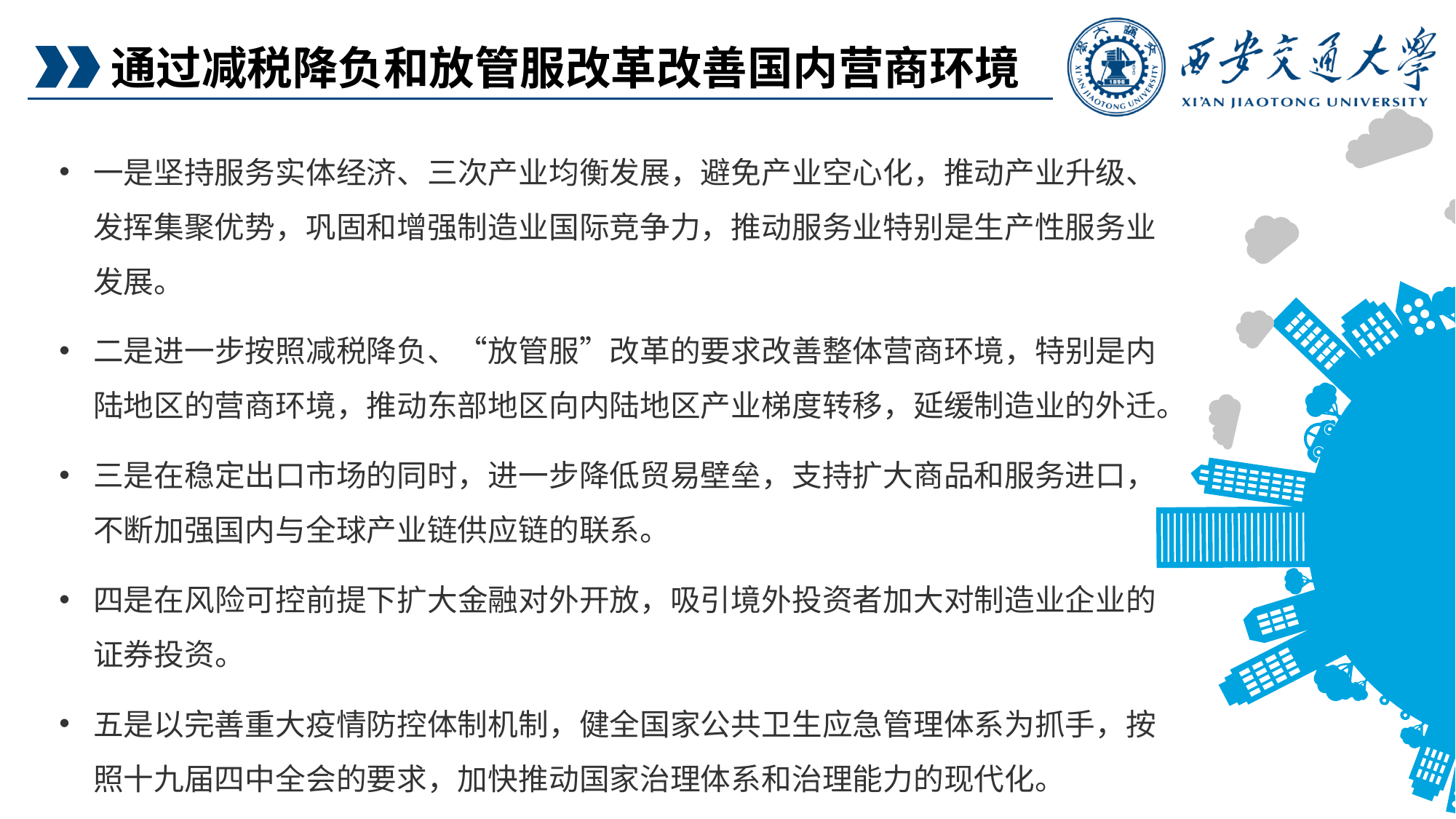

通过减税降负和放管服改革改善国内营商环境

。

一是坚持服务实体经济、三次产业均衡发展，避免产业空心化，推动产业升级、发挥集聚优势，巩固和增强制造业国际竞争力，推动服务业特别是生产性服务业发展。
二是进一步按照减税降负、“放管服”改革的要求改善整体营商环境，特别是内陆地区的营商环境，推动东部地区向内陆地区产业梯度转移，延缓制造业的外迁。
三是在稳定出口市场的同时，进一步降低贸易壁垒，支持扩大商品和服务进口，不断加强国内与全球产业链供应链的联系。
四是在风险可控前提下扩大金融对外开放，吸引境外投资者加大对制造业企业的证券投资。
五是以完善重大疫情防控体制机制，健全国家公共卫生应急管理体系为抓手，按照十九届四中全会的要求，加快推动国家治理体系和治理能力的现代化。